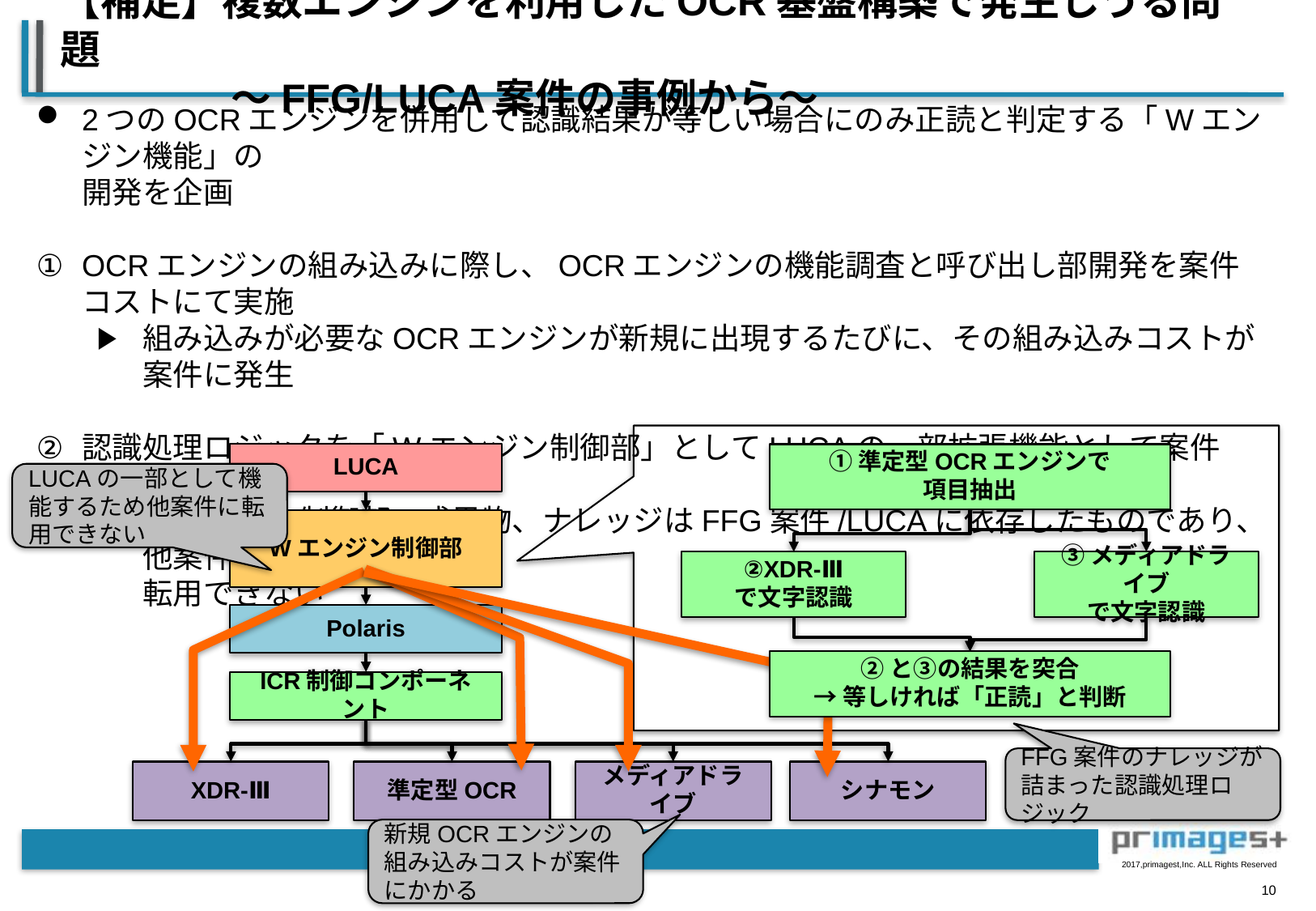

# 【補足】複数エンジンを利用したOCR基盤構築で発生しうる問題 　　　　 ～FFG/LUCA案件の事例から～
2つのOCRエンジンを併用して認識結果が等しい場合にのみ正読と判定する「Wエンジン機能」の
開発を企画

OCRエンジンの組み込みに際し、OCRエンジンの機能調査と呼び出し部開発を案件コストにて実施
組み込みが必要なOCRエンジンが新規に出現するたびに、その組み込みコストが案件に発生

認識処理ロジックを「Wエンジン制御部」としてLUCAの一部拡張機能として案件チームが開発
Wエンジン制御部の成果物、ナレッジはFFG案件/LUCAに依存したものであり、他案件に
転用できない

LUCA
①準定型OCRエンジンで
項目抽出
LUCAの一部として機能するため他案件に転用できない
Wエンジン制御部
②XDR-Ⅲ
で文字認識
③メディアドライブ
で文字認識

Polaris
②と③の結果を突合
→等しければ「正読」と判断
ICR制御コンポーネント
FFG案件のナレッジが
詰まった認識処理ロジック
シナモン
準定型OCR
メディアドライブ
XDR-Ⅲ
新規OCRエンジンの組み込みコストが案件にかかる
10